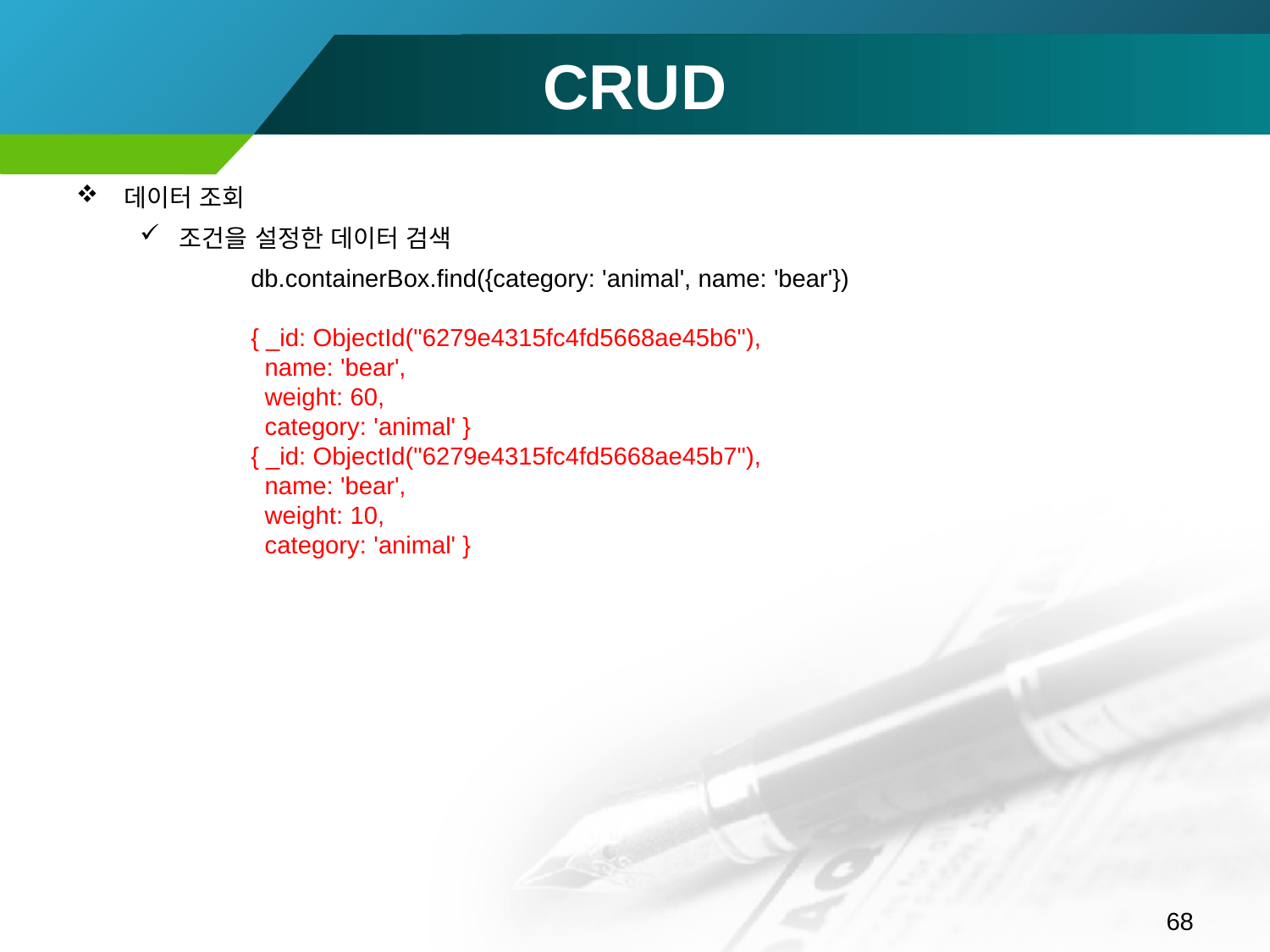

# CRUD
데이터 조회
조건을 설정한 데이터 검색
db.containerBox.find({category: 'animal', name: 'bear'})

{ _id: ObjectId("6279e4315fc4fd5668ae45b6"),
  name: 'bear',
  weight: 60,
  category: 'animal' }
{ _id: ObjectId("6279e4315fc4fd5668ae45b7"),
  name: 'bear',
  weight: 10,
  category: 'animal' }
68